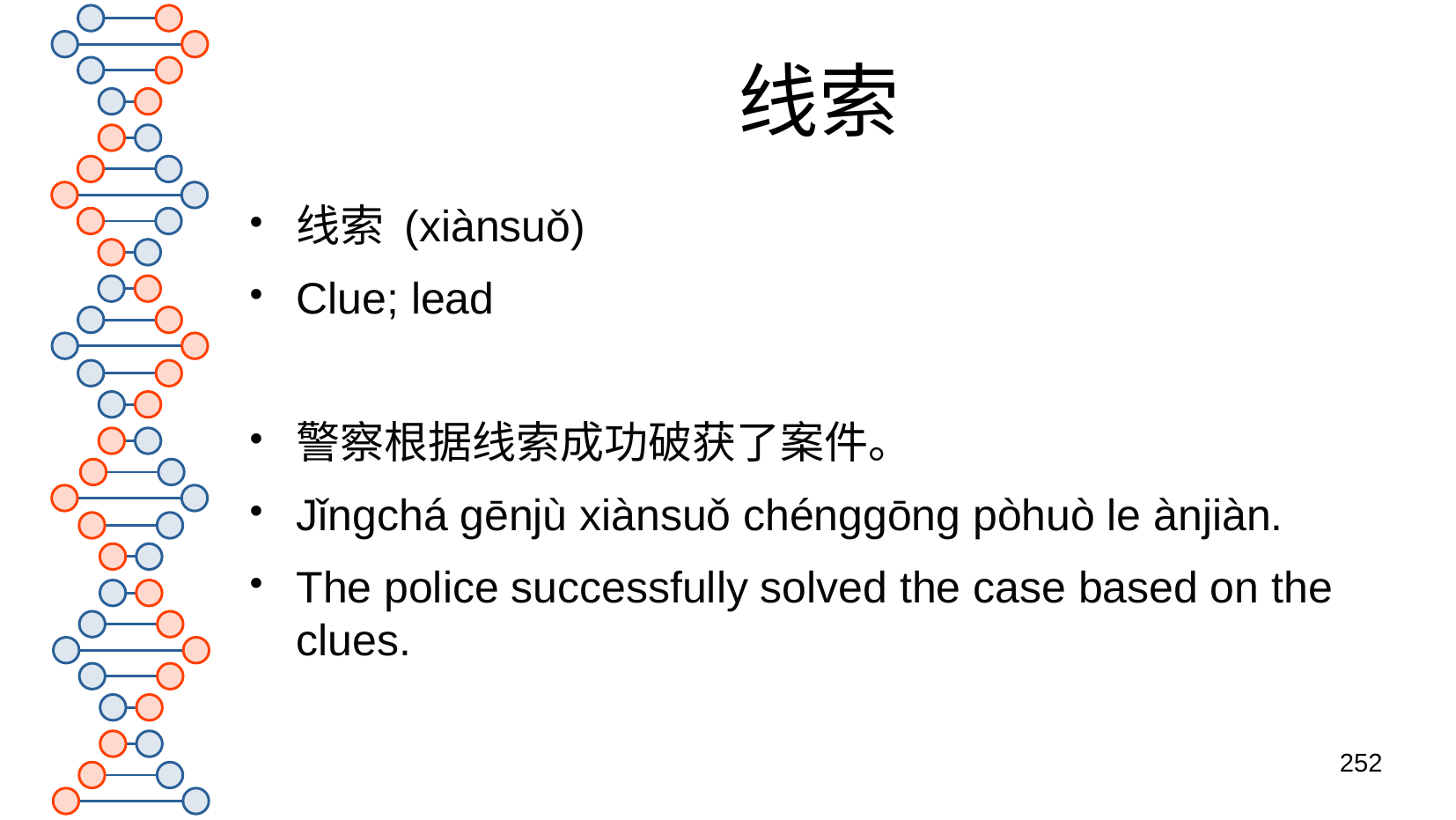

# 线索
线索 (xiànsuǒ)
Clue; lead

警察根据线索成功破获了案件。
Jǐngchá gēnjù xiànsuǒ chénggōng pòhuò le ànjiàn.
The police successfully solved the case based on the clues.

252